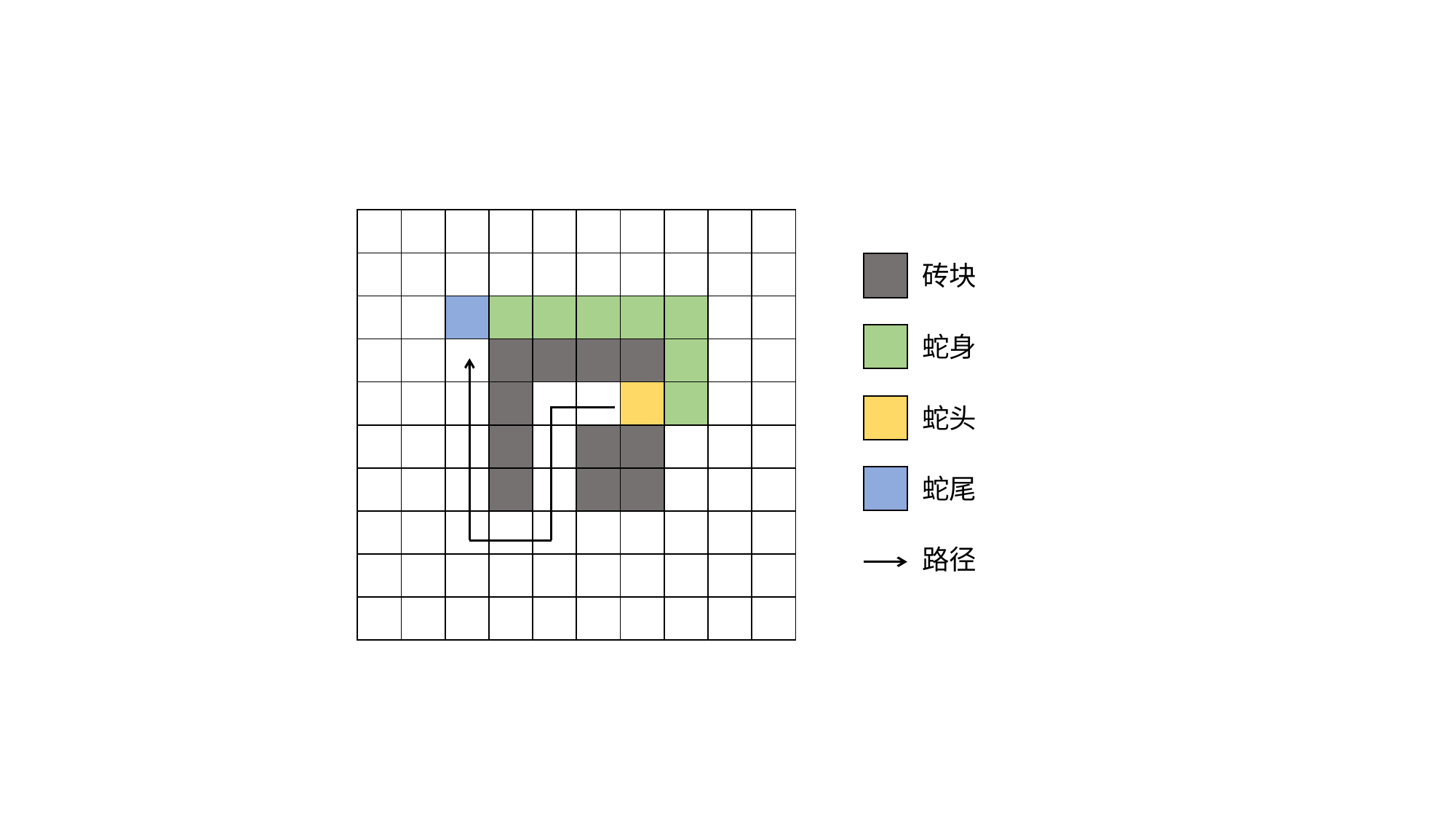

|  |  |  |  |  |  |  |  |  |  |
| --- | --- | --- | --- | --- | --- | --- | --- | --- | --- |
|  |  |  |  |  |  |  |  |  |  |
|  |  |  |  |  |  |  |  |  |  |
|  |  |  |  |  |  |  |  |  |  |
|  |  |  |  |  |  |  |  |  |  |
|  |  |  |  |  |  |  |  |  |  |
|  |  |  |  |  |  |  |  |  |  |
|  |  |  |  |  |  |  |  |  |  |
|  |  |  |  |  |  |  |  |  |  |
|  |  |  |  |  |  |  |  |  |  |
砖块

蛇身

蛇头

蛇尾
路径